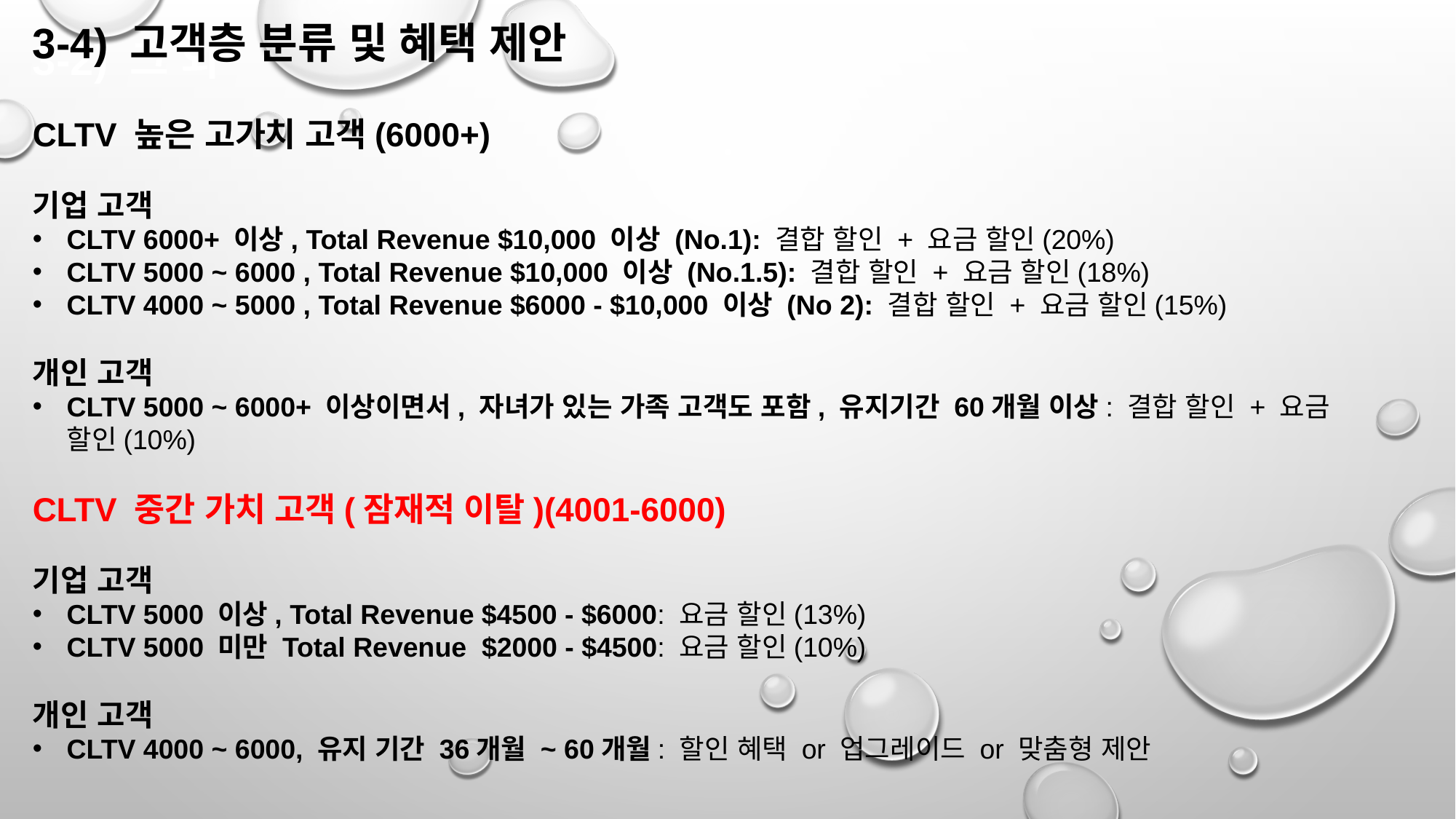

3-4) 고객층 분류 및 혜택 제안

3-2) 그 외

CLTV 높은 고가치 고객(6000+)
기업 고객
CLTV 6000+ 이상, Total Revenue $10,000 이상 (No.1): 결합 할인 + 요금 할인(20%)
CLTV 5000 ~ 6000 , Total Revenue $10,000 이상 (No.1.5): 결합 할인 + 요금 할인(18%)
CLTV 4000 ~ 5000 , Total Revenue $6000 - $10,000 이상 (No 2): 결합 할인 + 요금 할인(15%)

개인 고객
CLTV 5000 ~ 6000+ 이상이면서, 자녀가 있는 가족 고객도 포함, 유지기간 60개월 이상: 결합 할인 + 요금 할인(10%)

CLTV 중간 가치 고객(잠재적 이탈)(4001-6000)

기업 고객
CLTV 5000 이상, Total Revenue $4500 - $6000: 요금 할인(13%)
CLTV 5000 미만 Total Revenue  $2000 - $4500: 요금 할인(10%)

개인 고객
CLTV 4000 ~ 6000, 유지 기간 36개월 ~ 60개월: 할인 혜택 or 업그레이드 or 맞춤형 제안